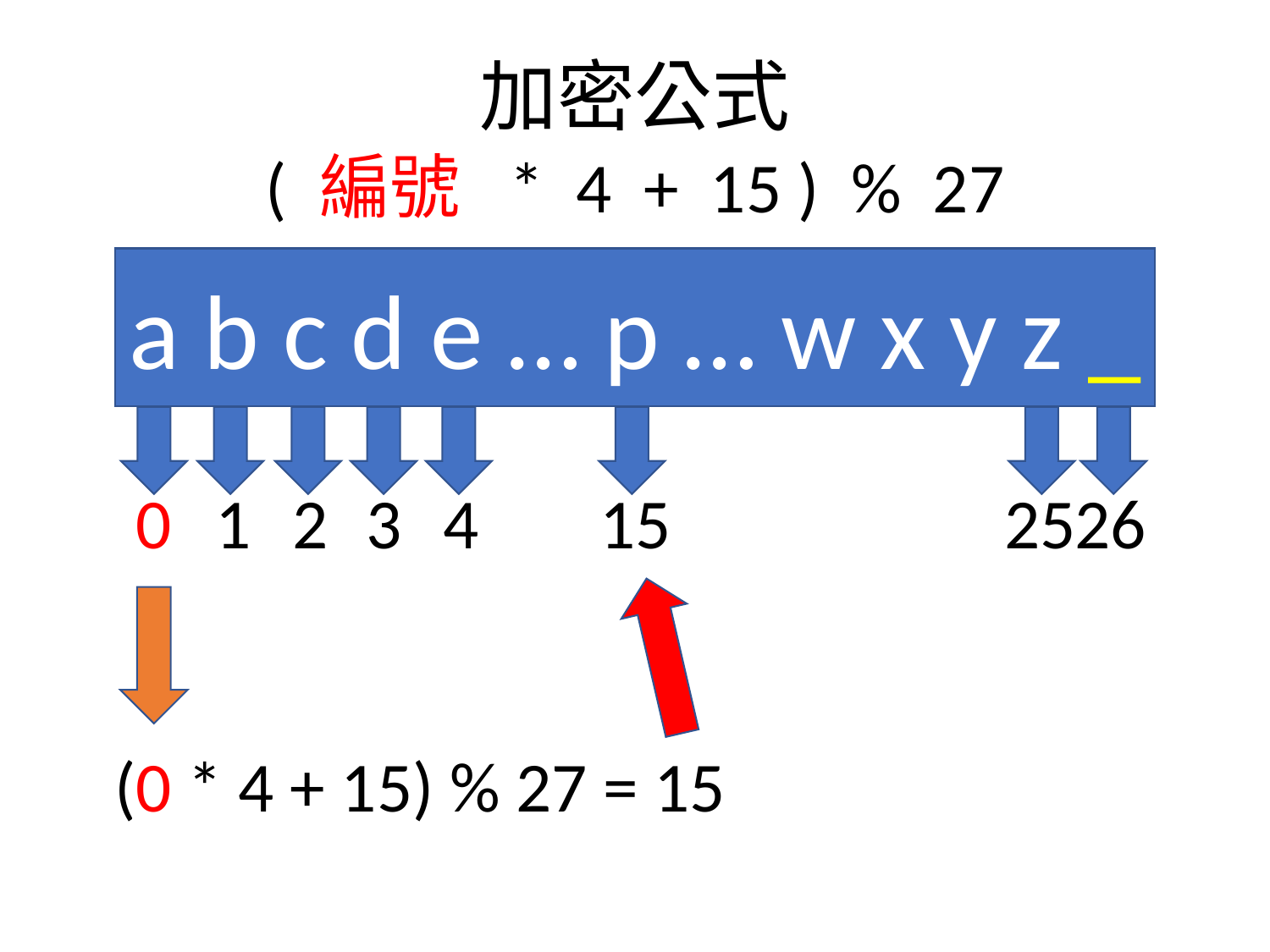

# 加密公式
( 編號  *  4  +  15 )  %  27
a b c d e … p … w x y z _

0
1
2
3
4
15
25
26

(0 * 4 + 15) % 27 = 15